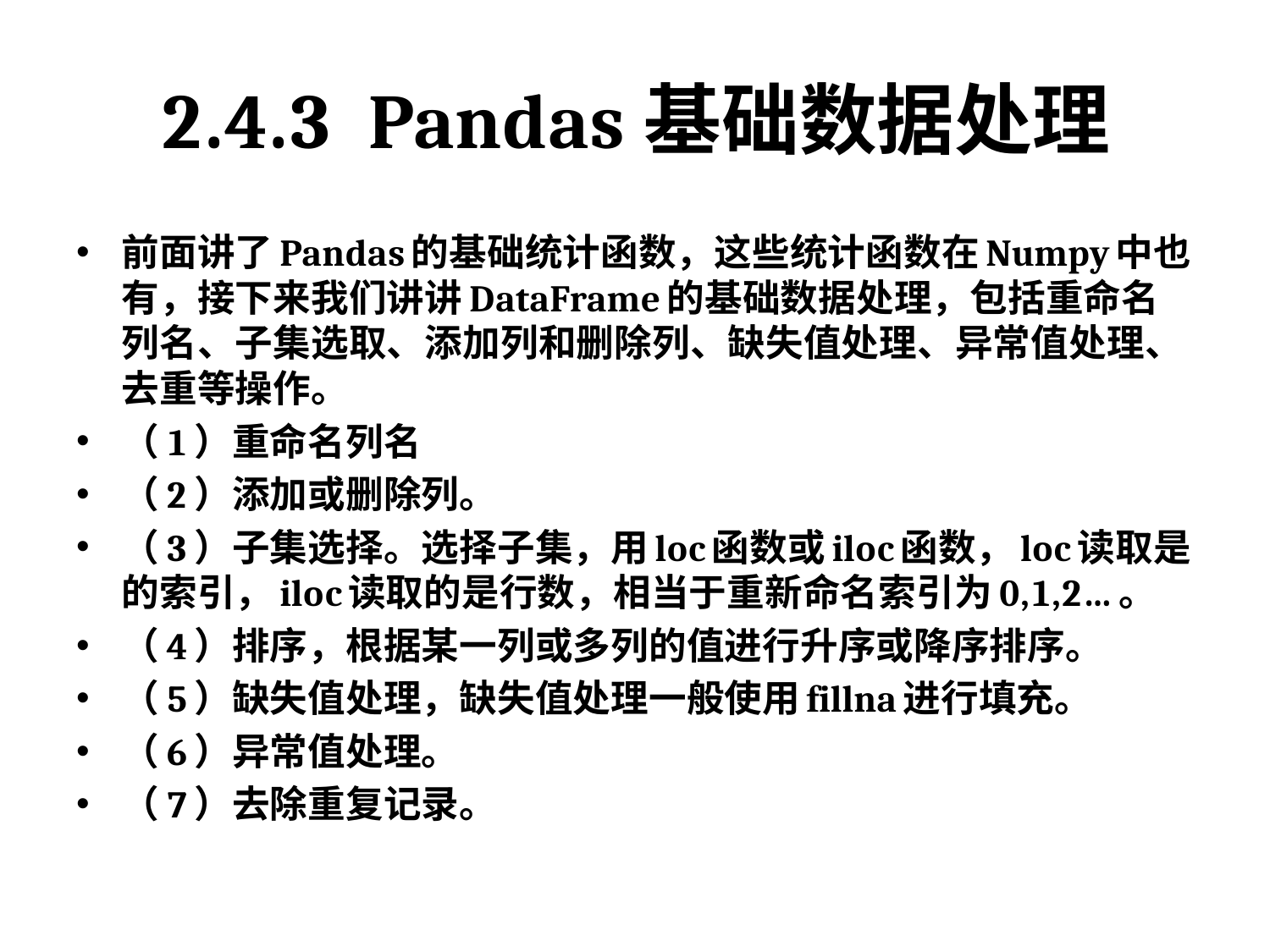

# 2.4.3  Pandas基础数据处理
前面讲了Pandas的基础统计函数，这些统计函数在Numpy中也有，接下来我们讲讲DataFrame的基础数据处理，包括重命名列名、子集选取、添加列和删除列、缺失值处理、异常值处理、去重等操作。
（1）重命名列名
（2）添加或删除列。
（3）子集选择。选择子集，用loc函数或iloc函数，loc读取是的索引，iloc读取的是行数，相当于重新命名索引为0,1,2…。
（4）排序，根据某一列或多列的值进行升序或降序排序。
（5）缺失值处理，缺失值处理一般使用fillna进行填充。
（6）异常值处理。
（7）去除重复记录。